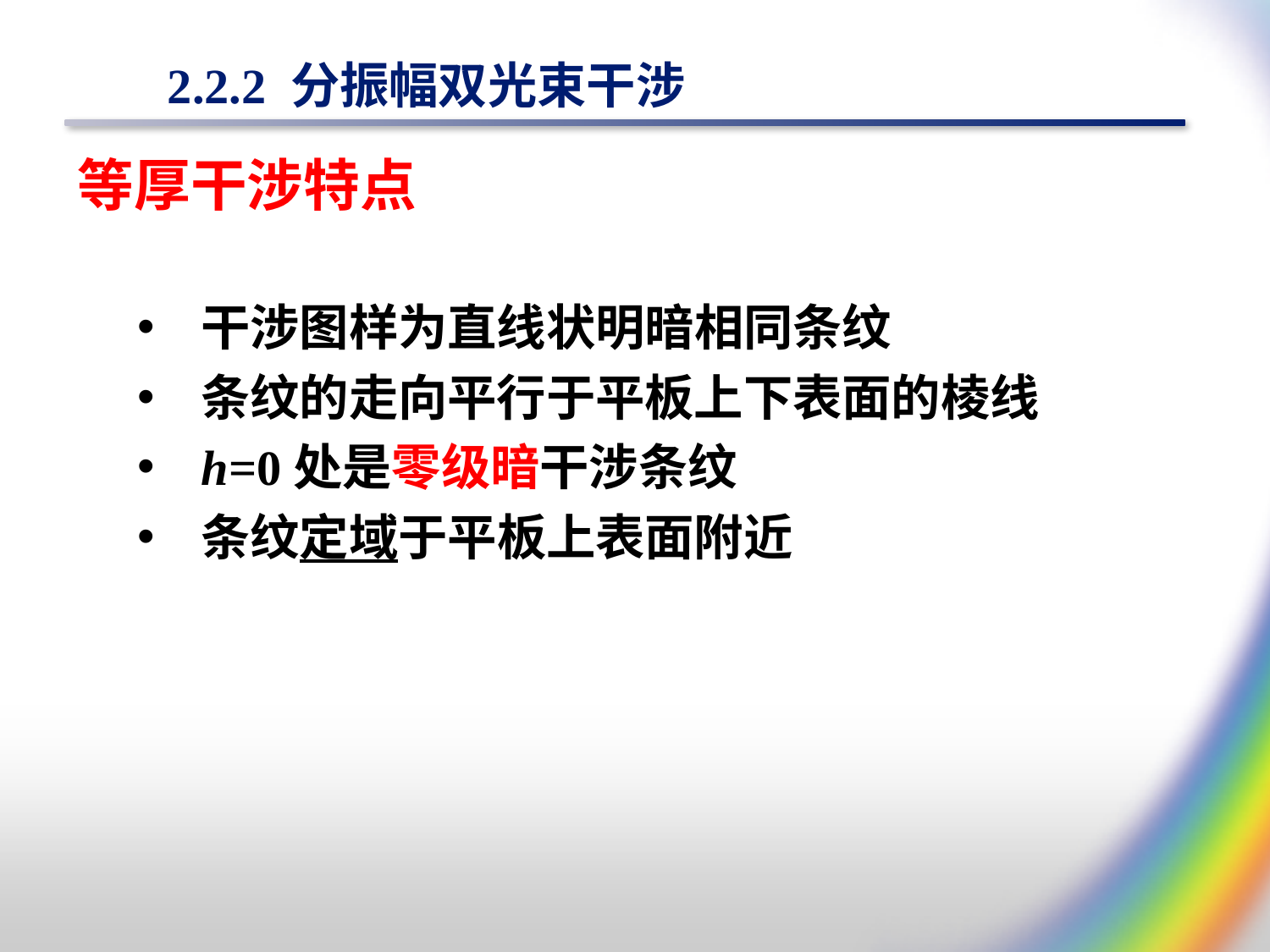

# 2.2.2 分振幅双光束干涉

等厚干涉特点
干涉图样为直线状明暗相同条纹
条纹的走向平行于平板上下表面的棱线
h=0处是零级暗干涉条纹
条纹定域于平板上表面附近